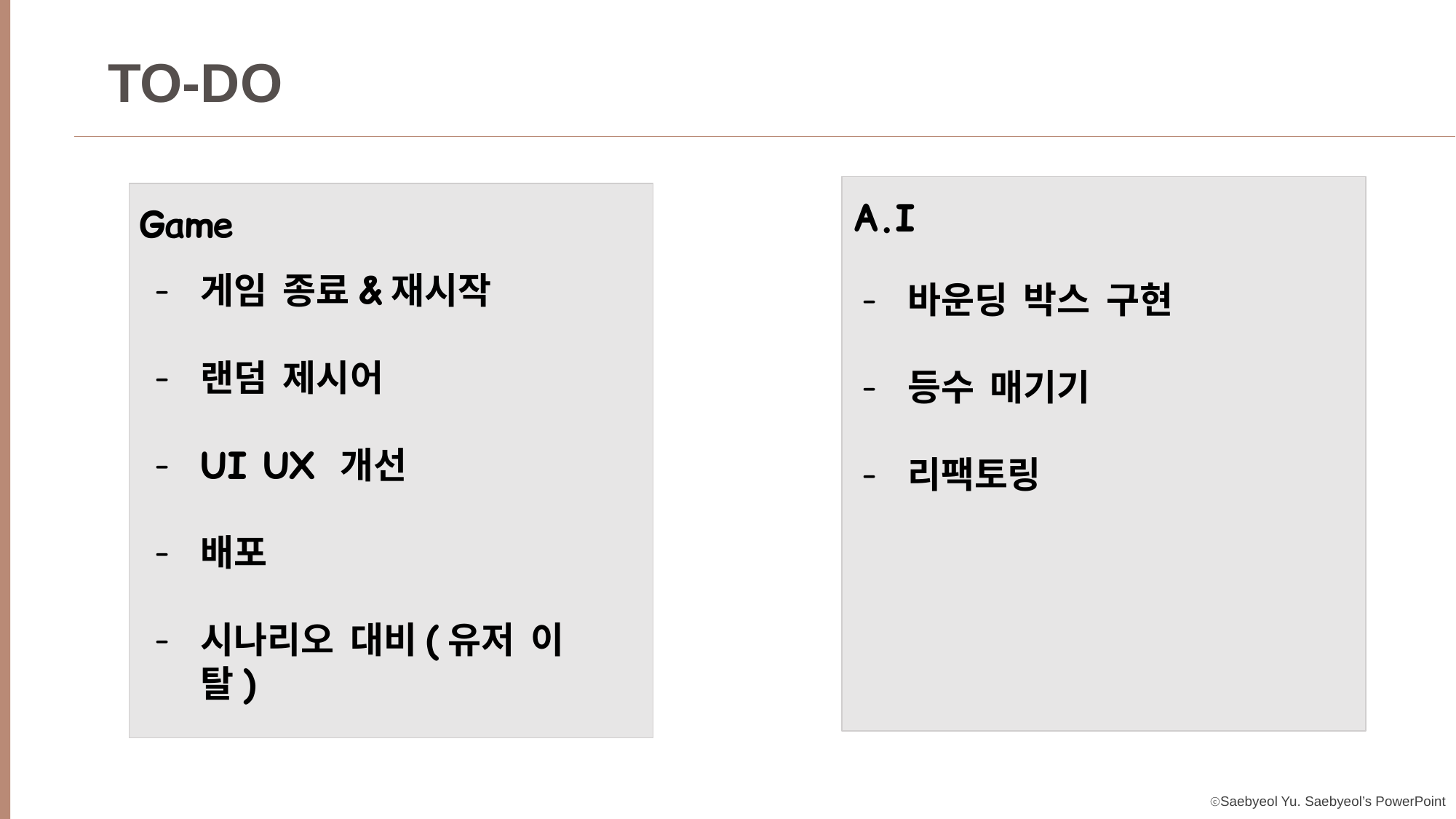

TO-DO

A.I
Game
게임 종료&재시작

랜덤 제시어

UI UX 개선

배포

시나리오 대비(유저 이탈)
바운딩 박스 구현

등수 매기기

리팩토링